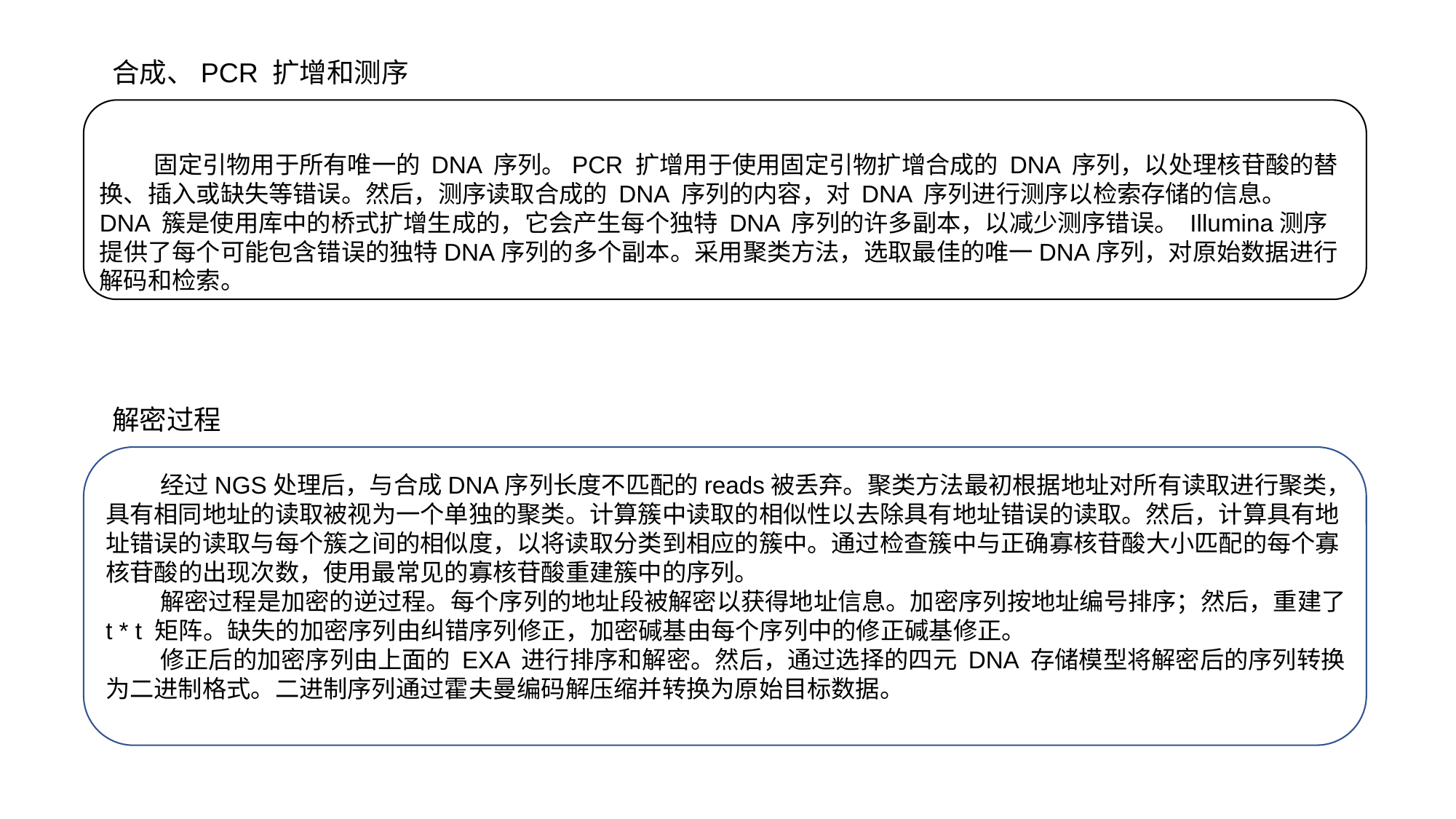

合成、PCR 扩增和测序

固定引物用于所有唯一的 DNA 序列。PCR 扩增用于使用固定引物扩增合成的 DNA 序列，以处理核苷酸的替换、插入或缺失等错误。然后，测序读取合成的 DNA 序列的内容，对 DNA 序列进行测序以检索存储的信息。 DNA 簇是使用库中的桥式扩增生成的，它会产生每个独特 DNA 序列的许多副本，以减少测序错误。 Illumina测序提供了每个可能包含错误的独特DNA序列的多个副本。采用聚类方法，选取最佳的唯一DNA序列，对原始数据进行解码和检索。
解密过程

经过NGS处理后，与合成DNA序列长度不匹配的reads被丢弃。聚类方法最初根据地址对所有读取进行聚类，具有相同地址的读取被视为一个单独的聚类。计算簇中读取的相似性以去除具有地址错误的读取。然后，计算具有地址错误的读取与每个簇之间的相似度，以将读取分类到相应的簇中。通过检查簇中与正确寡核苷酸大小匹配的每个寡核苷酸的出现次数，使用最常见的寡核苷酸重建簇中的序列。
解密过程是加密的逆过程。每个序列的地址段被解密以获得地址信息。加密序列按地址编号排序；然后，重建了 t * t 矩阵。缺失的加密序列由纠错序列修正，加密碱基由每个序列中的修正碱基修正。
修正后的加密序列由上面的 EXA 进行排序和解密。然后，通过选择的四元 DNA 存储模型将解密后的序列转换为二进制格式。二进制序列通过霍夫曼编码解压缩并转换为原始目标数据。